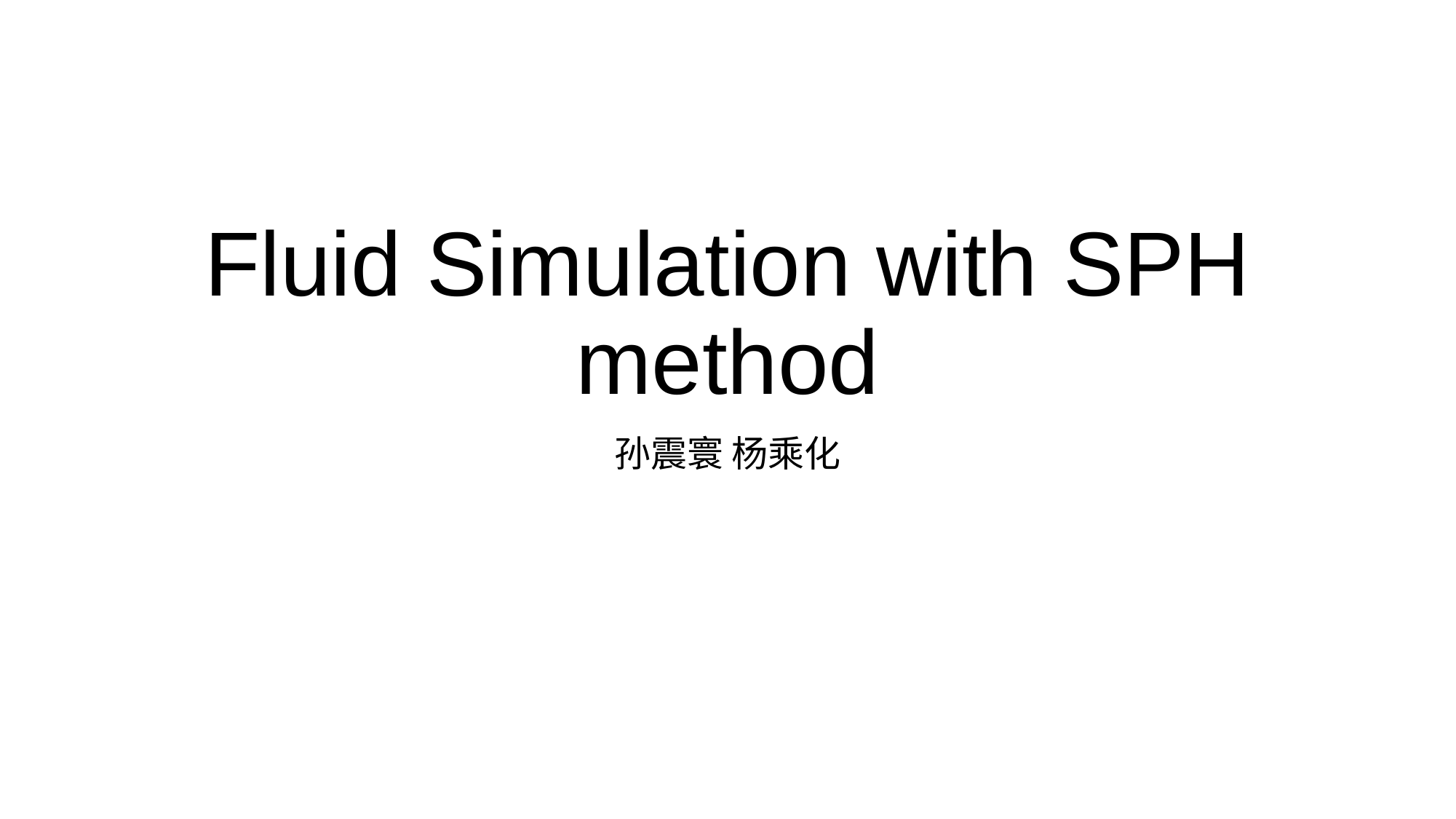

# Fluid Simulation with SPH method
孙震寰 杨乘化